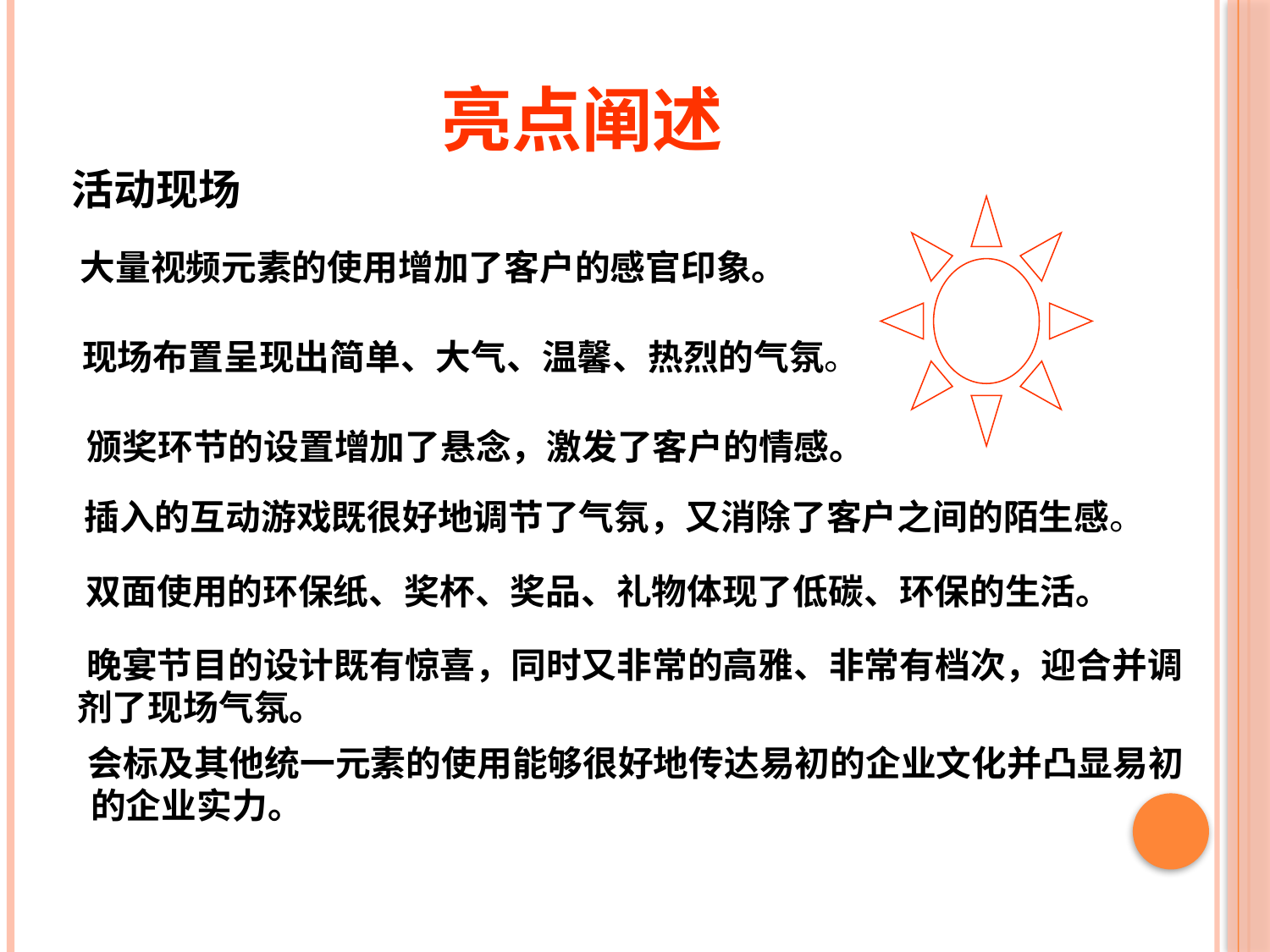

# 亮点阐述
活动现场

大量视频元素的使用增加了客户的感官印象。
     现场布置呈现出简单、大气、温馨、热烈的气氛。
 颁奖环节的设置增加了悬念，激发了客户的情感。
     插入的互动游戏既很好地调节了气氛，又消除了客户之间的陌生感。
  双面使用的环保纸、奖杯、奖品、礼物体现了低碳、环保的生活。
  晚宴节目的设计既有惊喜，同时又非常的高雅、非常有档次，迎合并调
       剂了现场气氛。
  会标及其他统一元素的使用能够很好地传达易初的企业文化并凸显易初
     的企业实力。